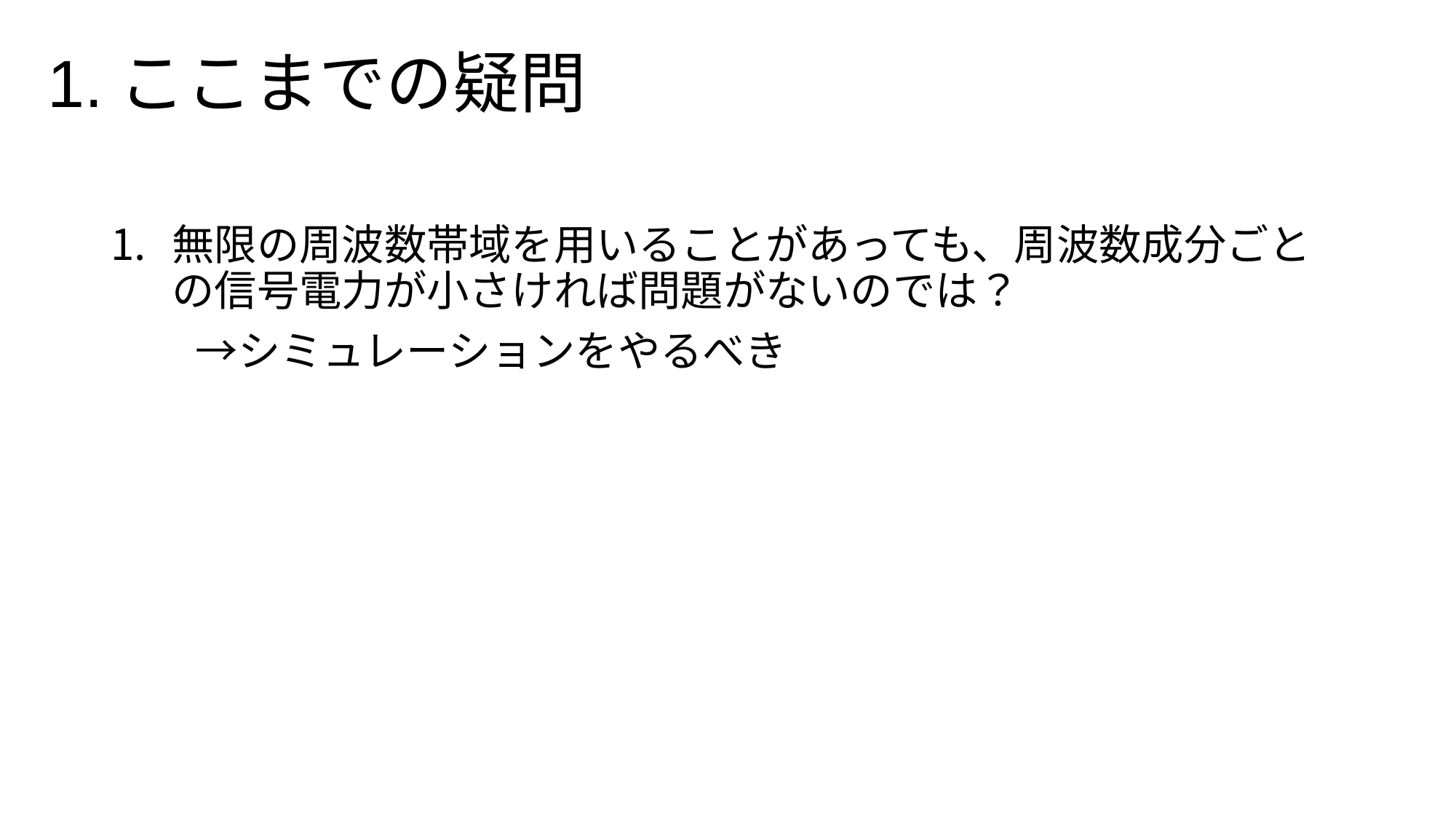

# 1.ここまでの疑問
無限の周波数帯域を用いることがあっても、周波数成分ごとの信号電力が小さければ問題がないのでは？
　　→シミュレーションをやるべき